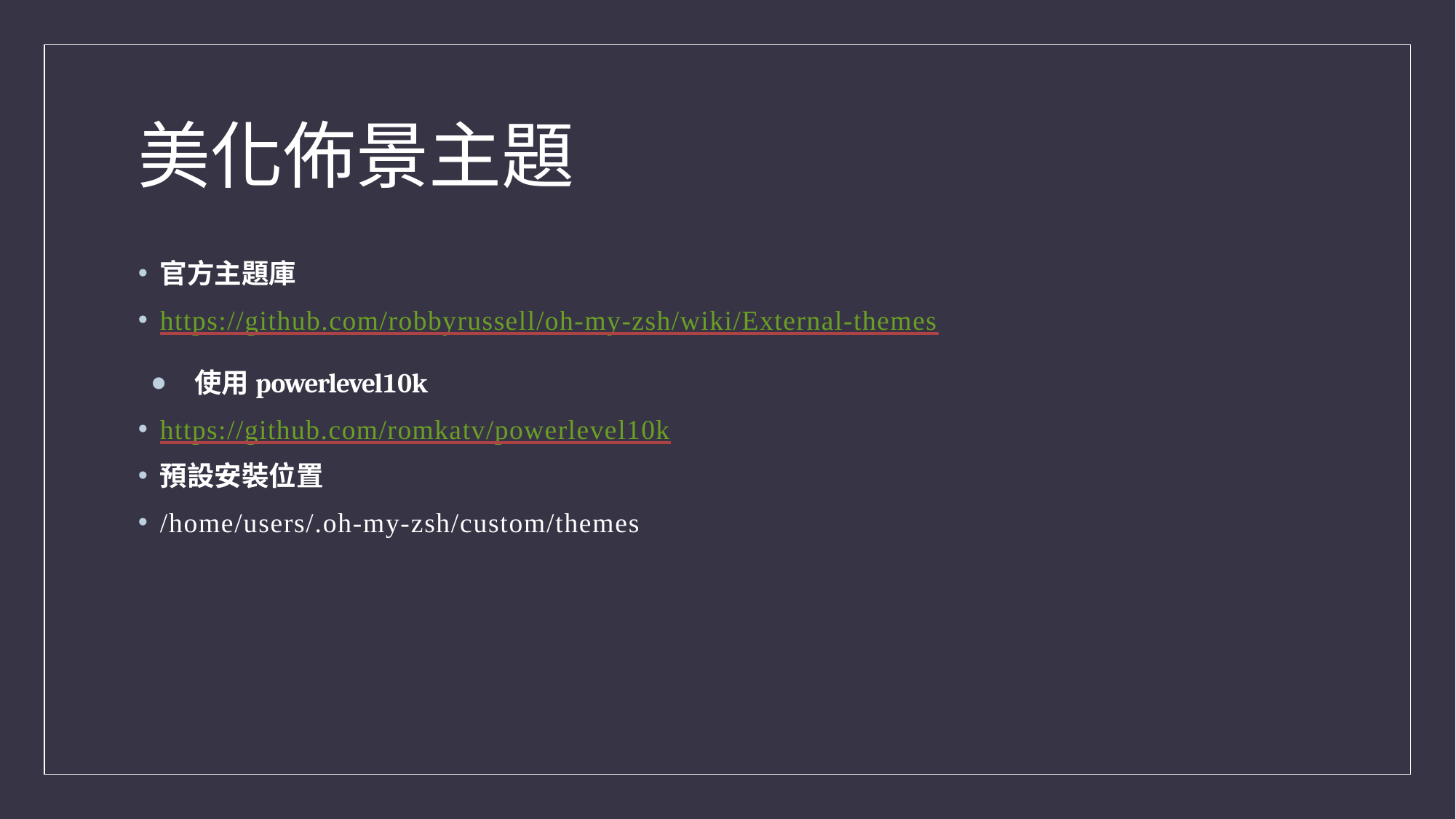

# 美化佈景主題
官方主題庫
https://github.com/robbyrussell/oh-my-zsh/wiki/External-themes

使用powerlevel10k
https://github.com/romkatv/powerlevel10k
預設安裝位置
/home/users/.oh-my-zsh/custom/themes